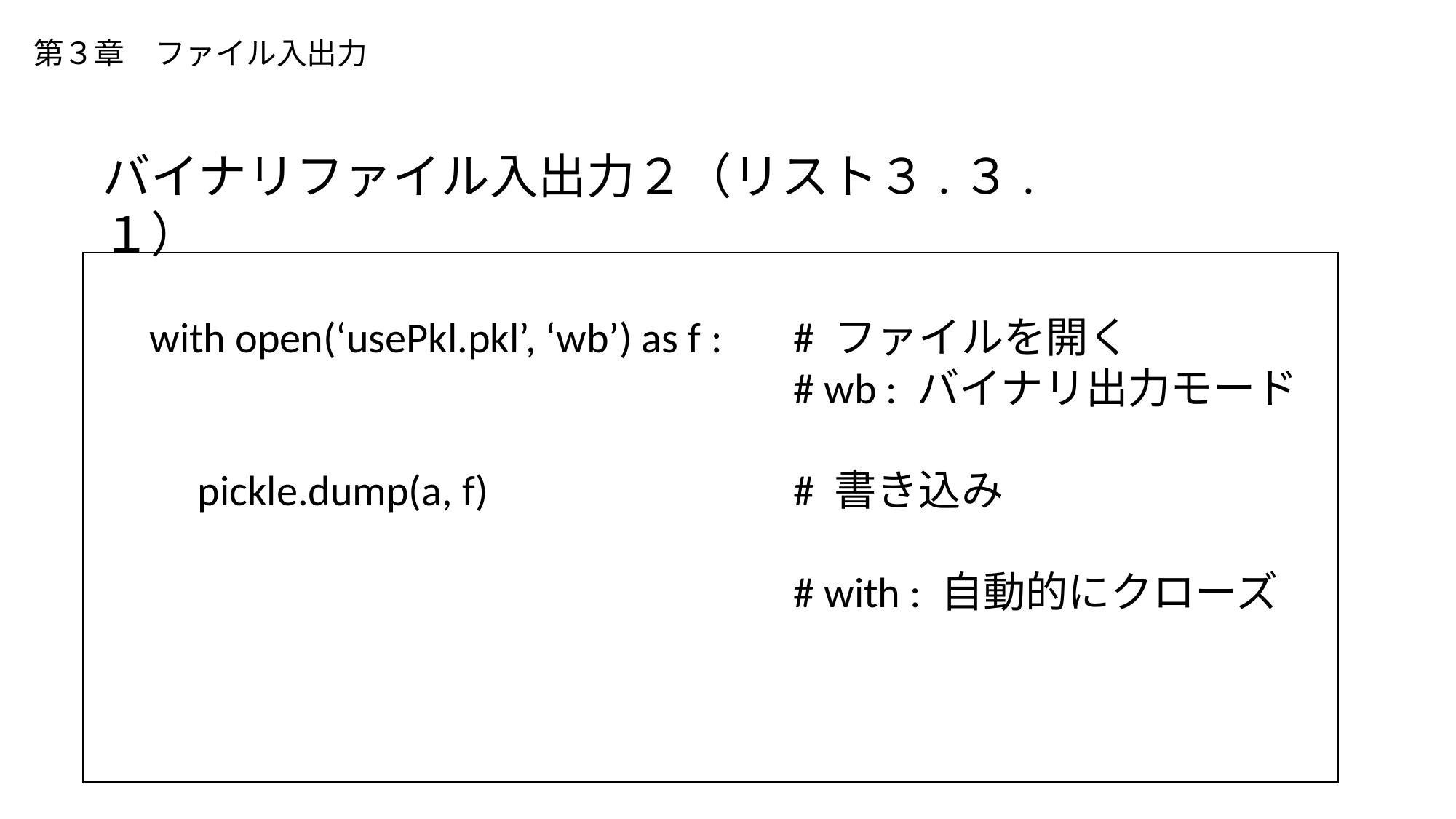

# 第３章　ファイル入出力
バイナリファイル入出力２（リスト３.３.１）

with open(‘usePkl.pkl’, ‘wb’) as f :

     pickle.dump(a, f)
# ファイルを開く
# wb : バイナリ出力モード

# 書き込み

# with : 自動的にクローズ